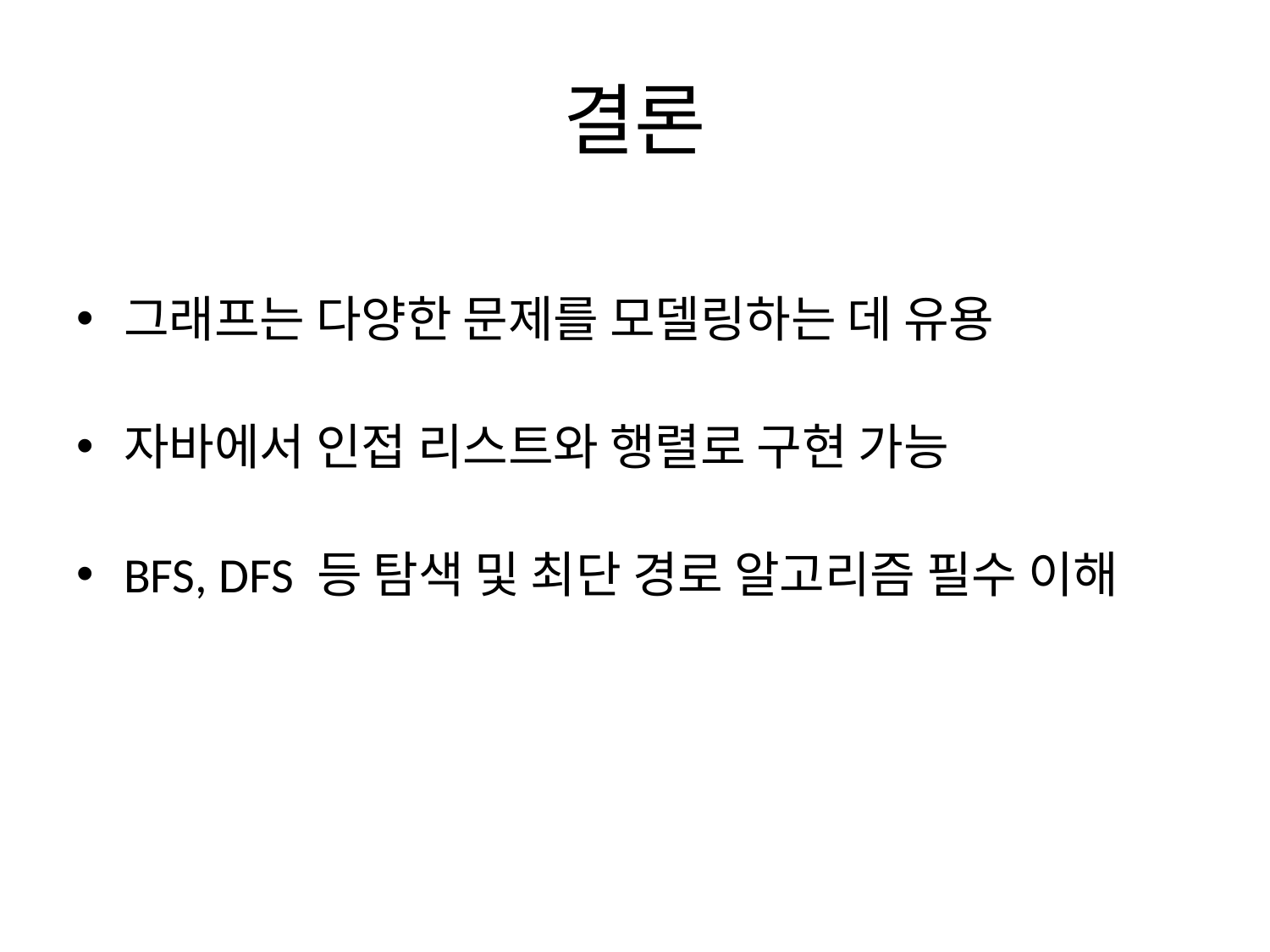

# 결론
그래프는 다양한 문제를 모델링하는 데 유용
자바에서 인접 리스트와 행렬로 구현 가능
BFS, DFS 등 탐색 및 최단 경로 알고리즘 필수 이해